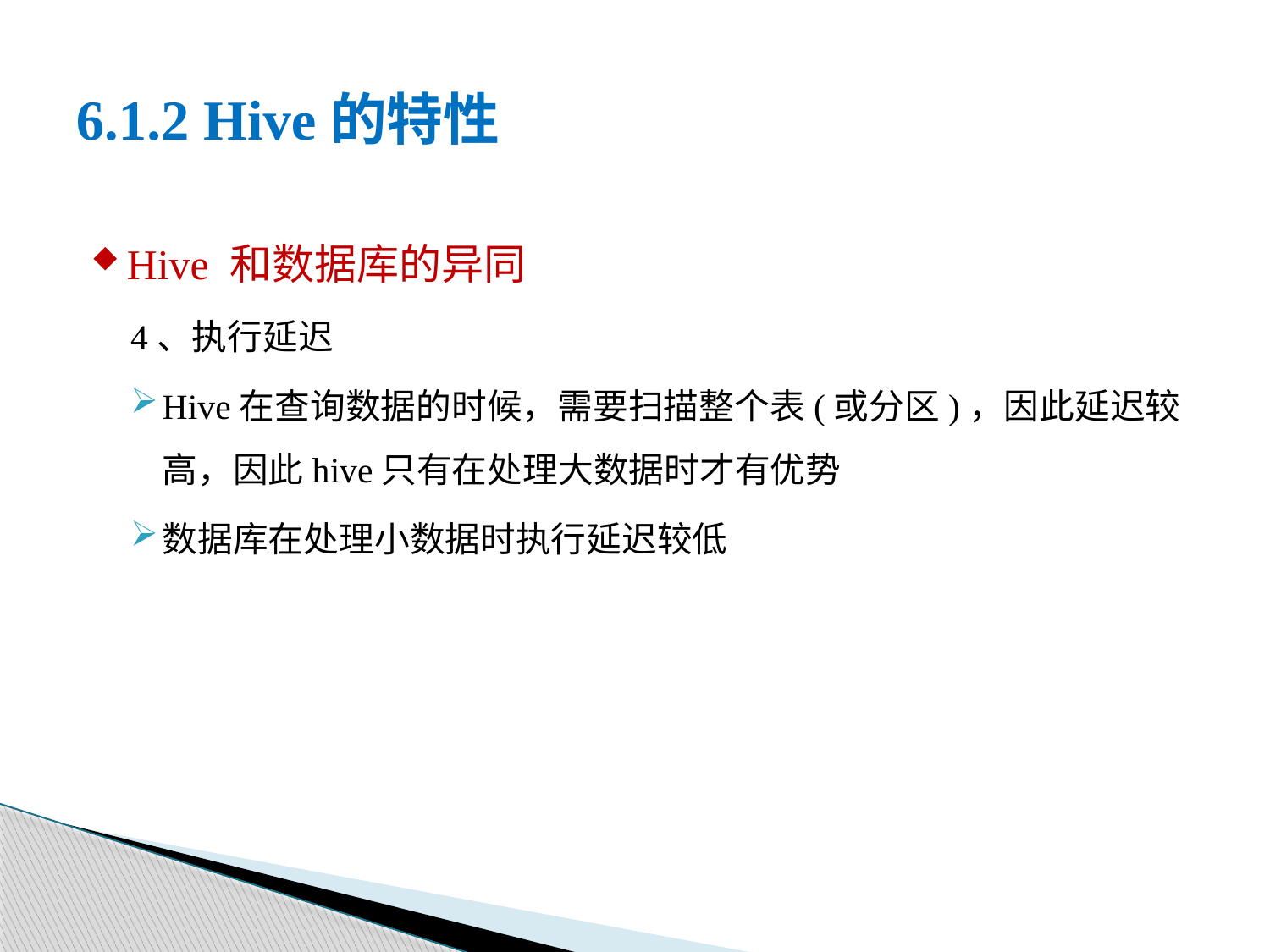

# 6.1.2 Hive的特性
Hive 和数据库的异同
4、执行延迟
Hive在查询数据的时候，需要扫描整个表(或分区)，因此延迟较高，因此hive只有在处理大数据时才有优势
数据库在处理小数据时执行延迟较低